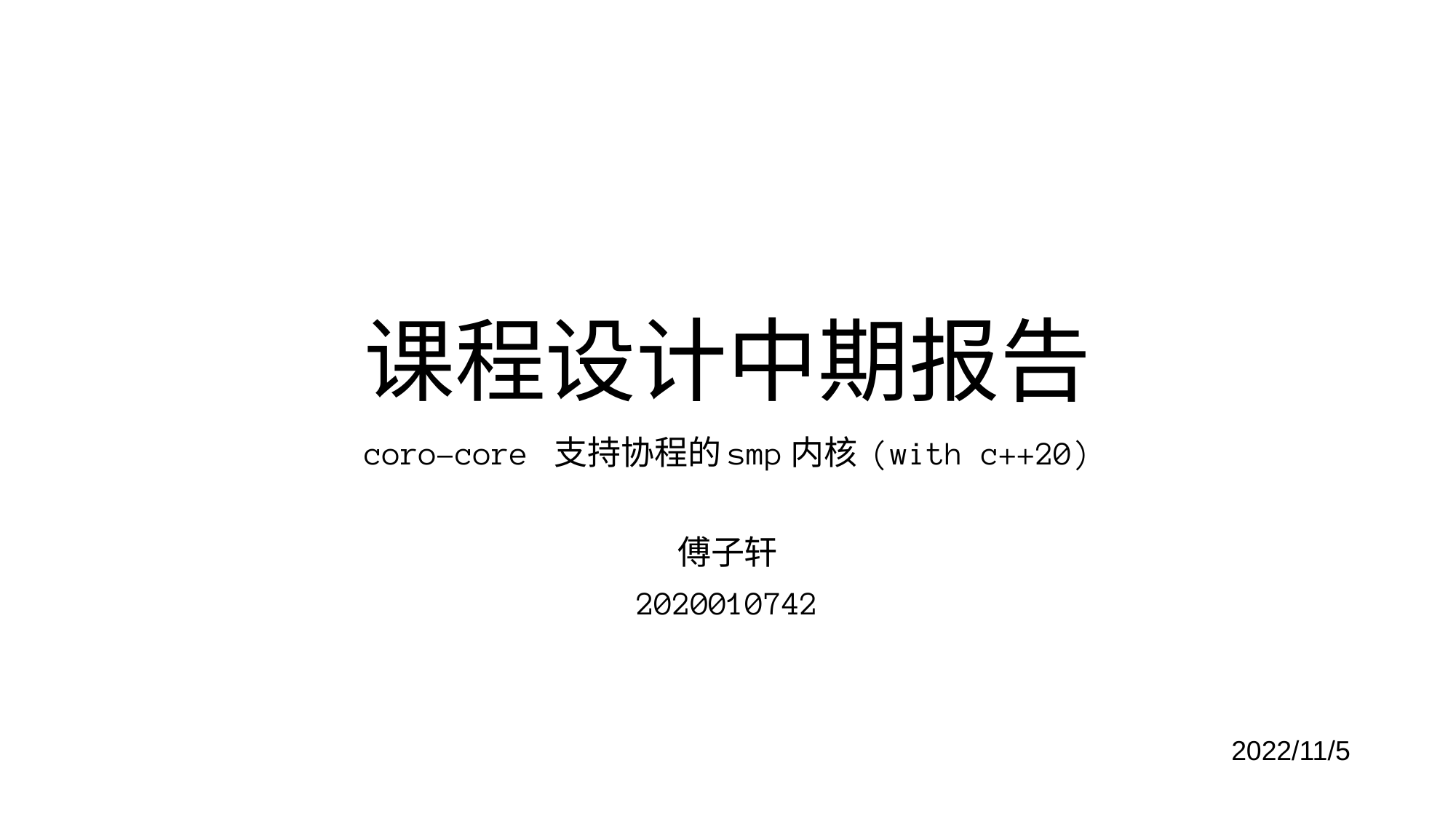

# 课程设计中期报告
coro-core 支持协程的smp内核 (with c++20)

傅子轩
2020010742
2022/11/5